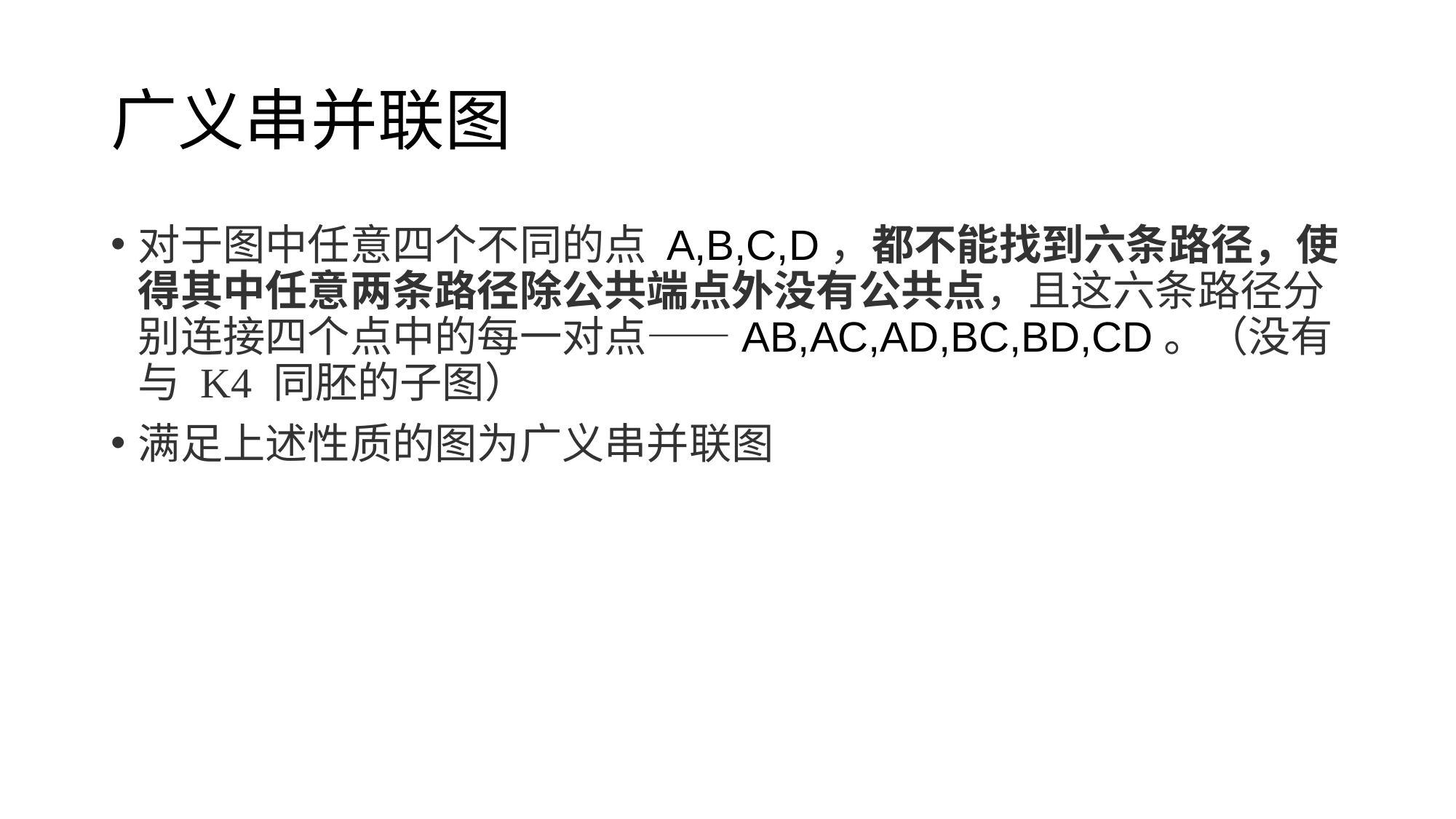

# 广义串并联图
对于图中任意四个不同的点 A,B,C,D，都不能找到六条路径，使得其中任意两条路径除公共端点外没有公共点，且这六条路径分别连接四个点中的每一对点——AB,AC,AD,BC,BD,CD。（没有与 K4 同胚的子图）
满足上述性质的图为广义串并联图